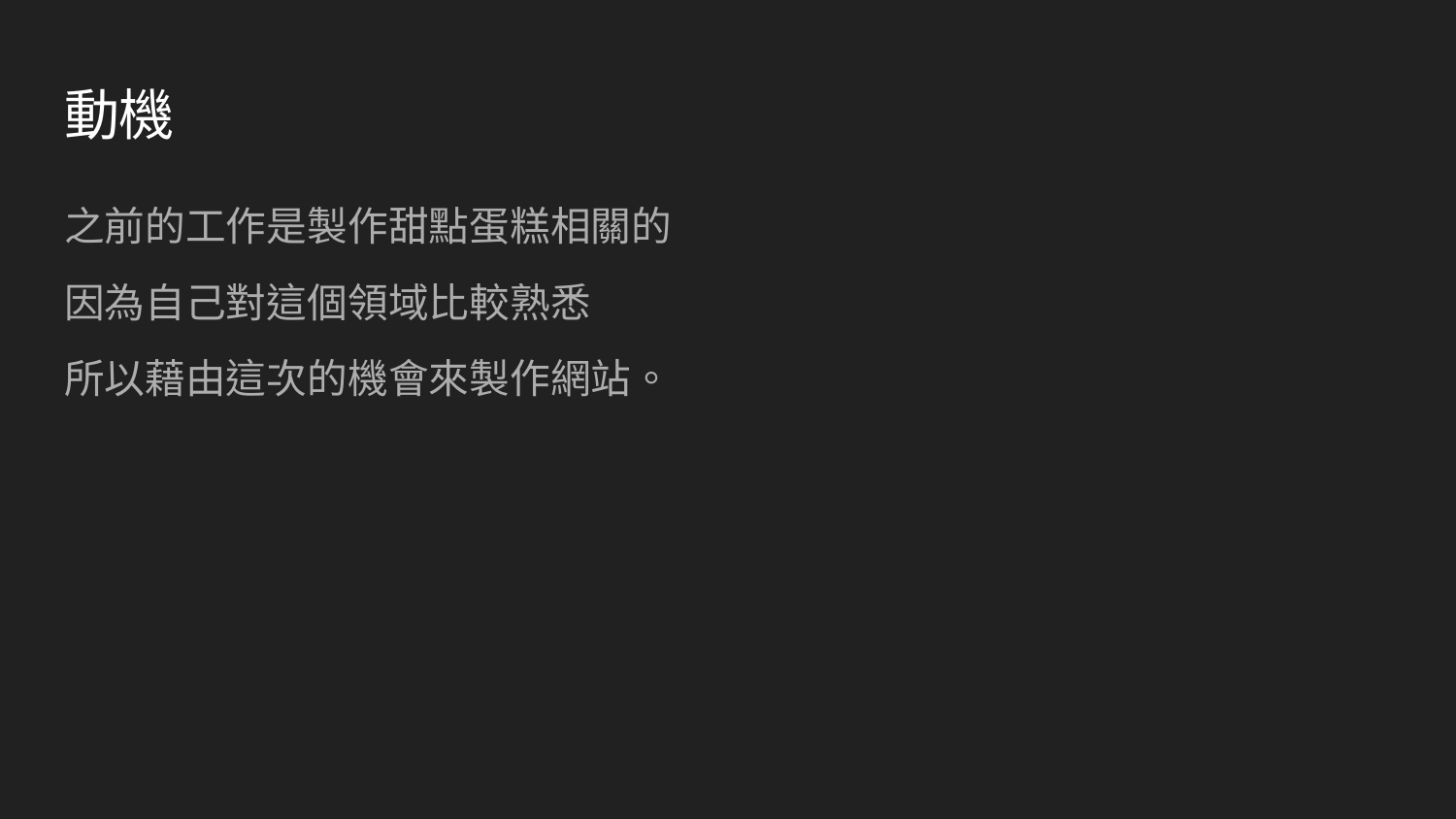

# 動機
之前的工作是製作甜點蛋糕相關的
因為自己對這個領域比較熟悉
所以藉由這次的機會來製作網站。